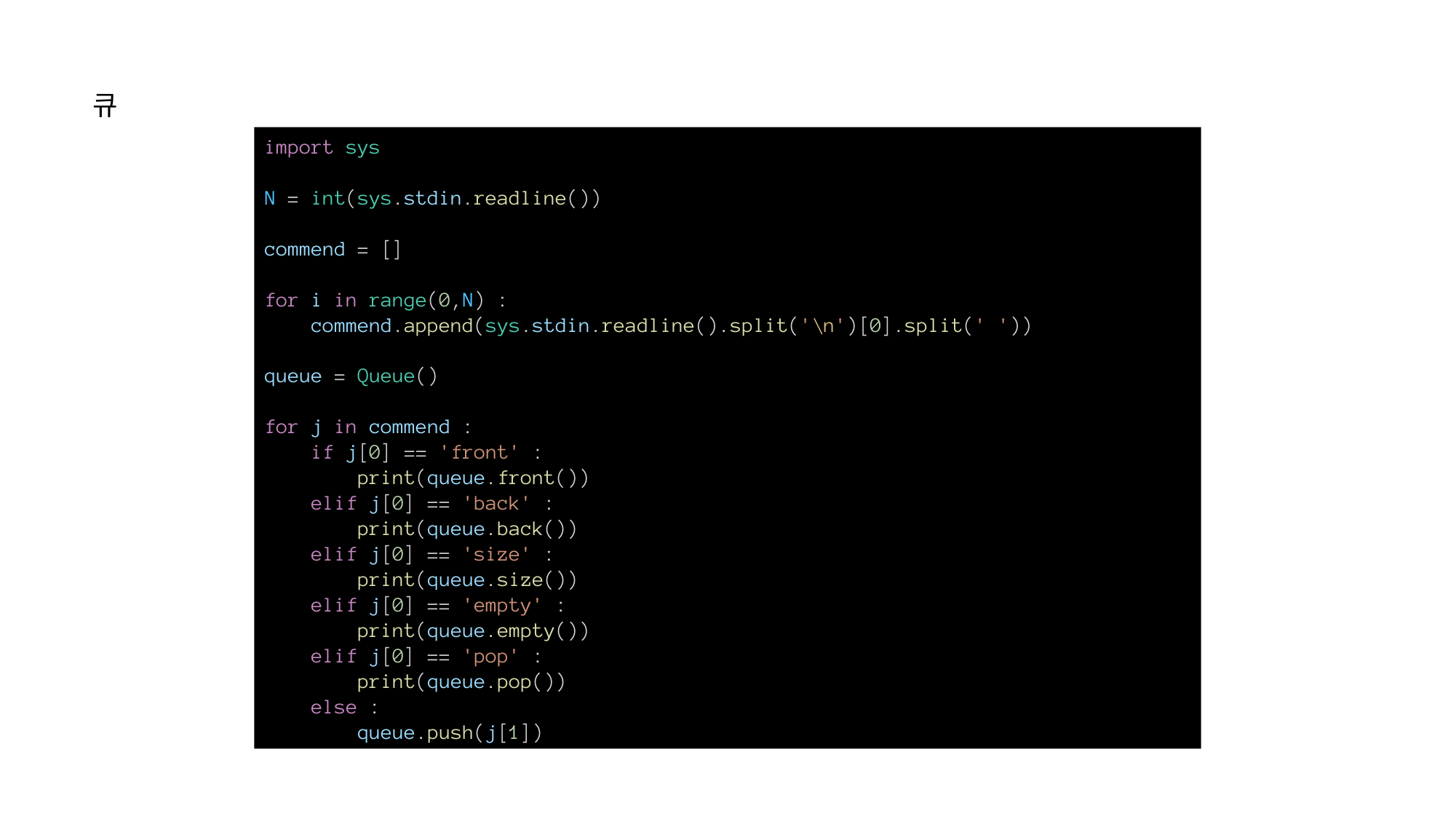

큐
import sys
N = int(sys.stdin.readline())
commend = []
for i in range(0,N) :
    commend.append(sys.stdin.readline().split('\n')[0].split(' '))
queue = Queue()
for j in commend :
    if j[0] == 'front' :
        print(queue.front())
    elif j[0] == 'back' :
        print(queue.back())
    elif j[0] == 'size' :
        print(queue.size())
    elif j[0] == 'empty' :
        print(queue.empty())
    elif j[0] == 'pop' :
        print(queue.pop())
    else :
        queue.push(j[1])